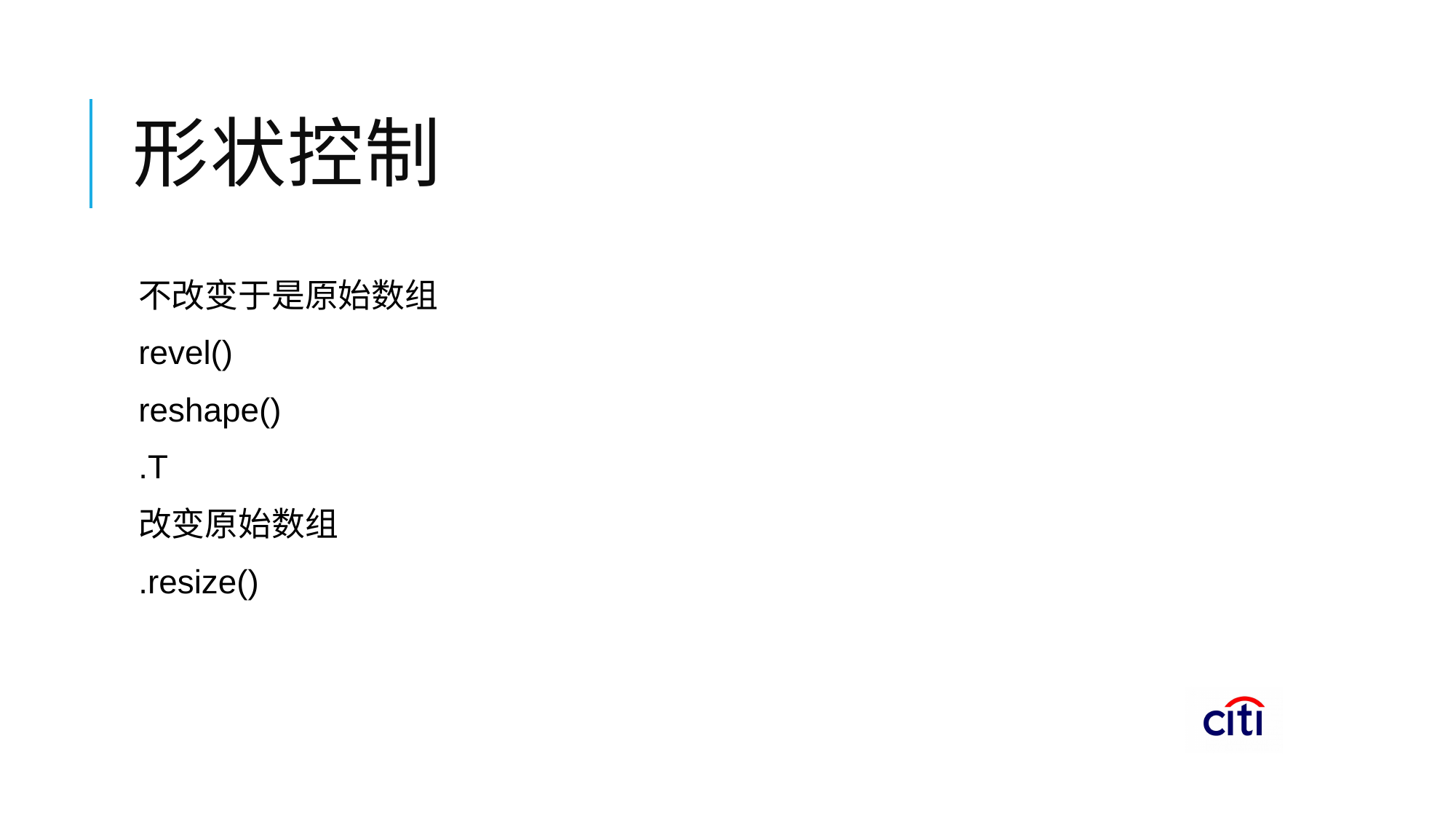

# 形状控制
不改变于是原始数组
revel()
reshape()
.T
改变原始数组
.resize()